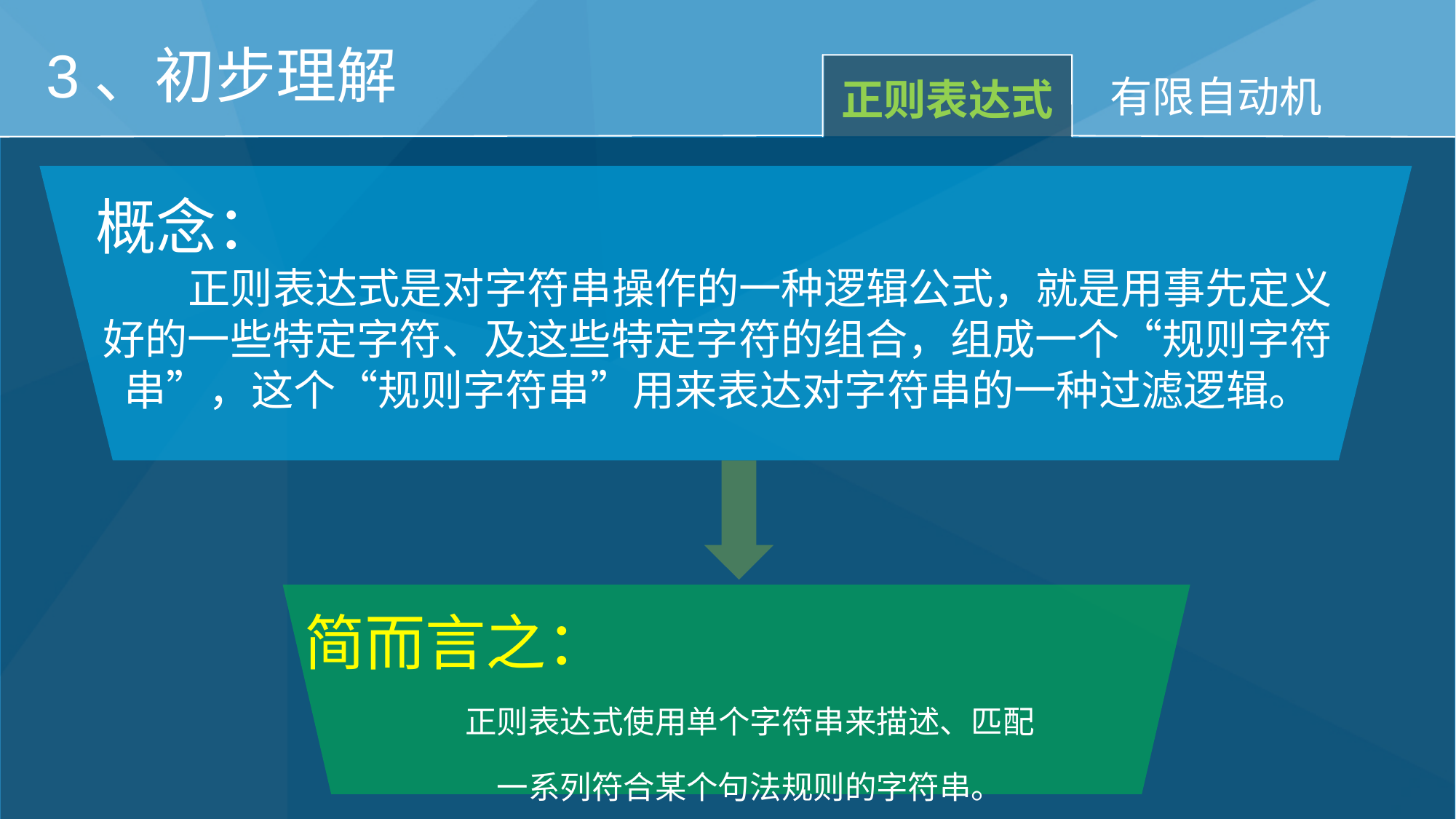

3、初步理解

有限自动机
正则表达式

概念：
正则表达式是对字符串操作的一种逻辑公式，就是用事先定义好的一些特定字符、及这些特定字符的组合，组成一个“规则字符串”，这个“规则字符串”用来表达对字符串的一种过滤逻辑。

简而言之：
正则表达式使用单个字符串来描述、匹配
一系列符合某个句法规则的字符串。